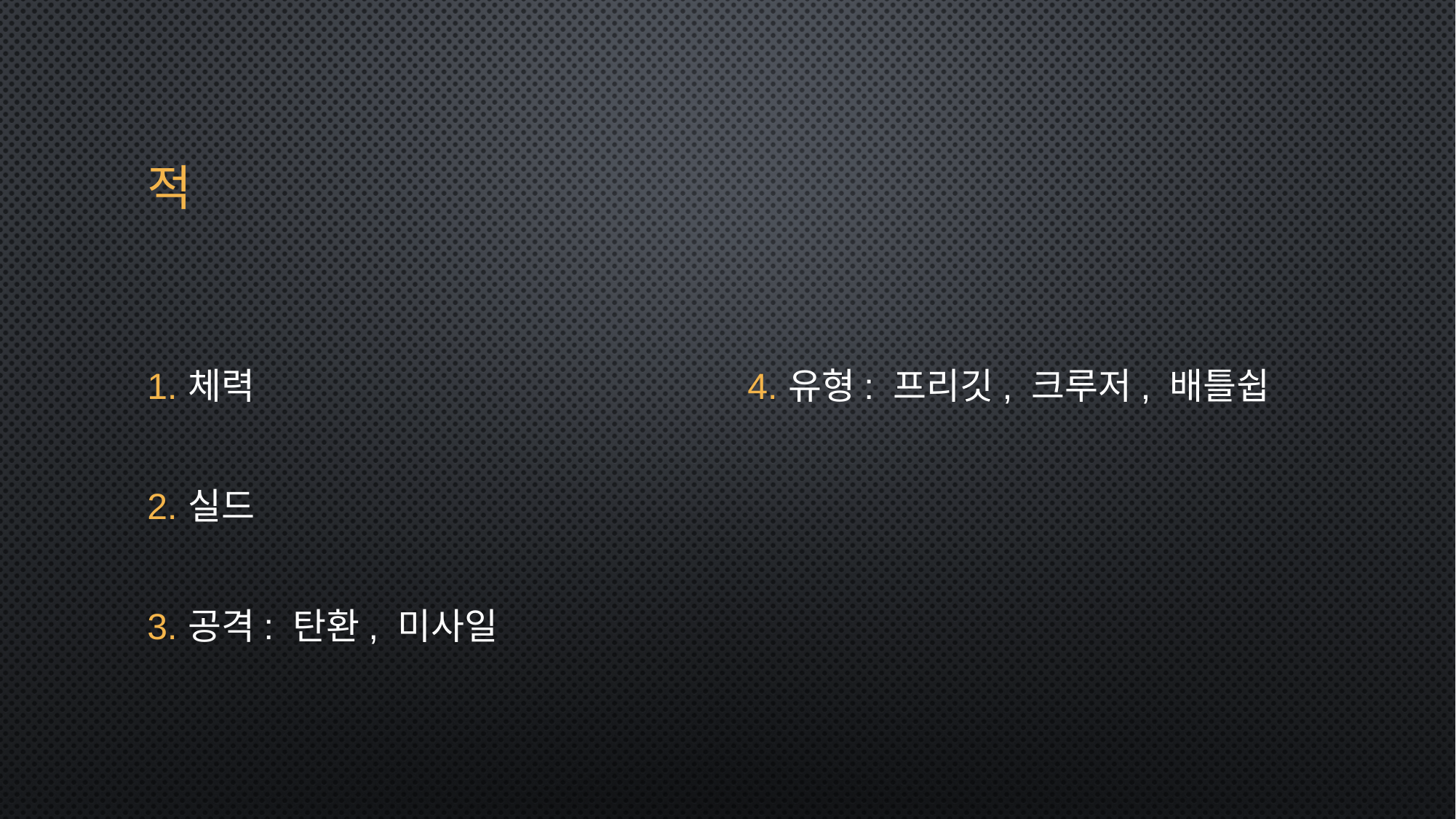

# 적
체력

실드

공격: 탄환, 미사일
유형: 프리깃, 크루저, 배틀쉽